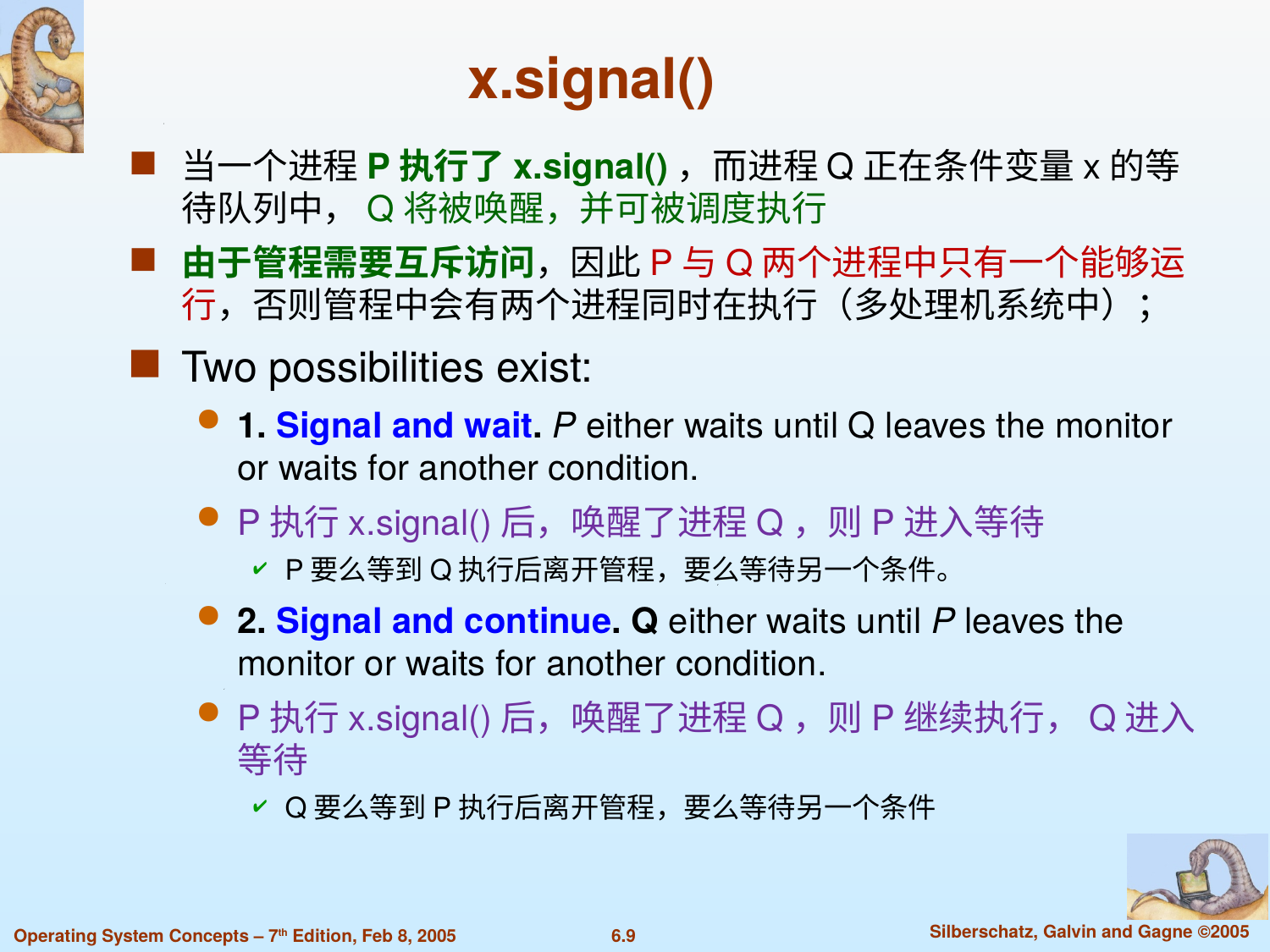

x.signal()
当一个进程P执行了x.signal()，而进程Q正在条件变量x的等待队列中，Q将被唤醒，并可被调度执行
由于管程需要互斥访问，因此P与Q两个进程中只有一个能够运行，否则管程中会有两个进程同时在执行（多处理机系统中）；
Two possibilities exist:
1. Signal and wait. P either waits until Q leaves the monitor or waits for another condition.
P执行x.signal()后，唤醒了进程Q，则P进入等待
P要么等到Q执行后离开管程，要么等待另一个条件。
2. Signal and continue. Q either waits until P leaves the monitor or waits for another condition.
P执行x.signal()后，唤醒了进程Q，则P继续执行，Q进入等待
Q要么等到P执行后离开管程，要么等待另一个条件